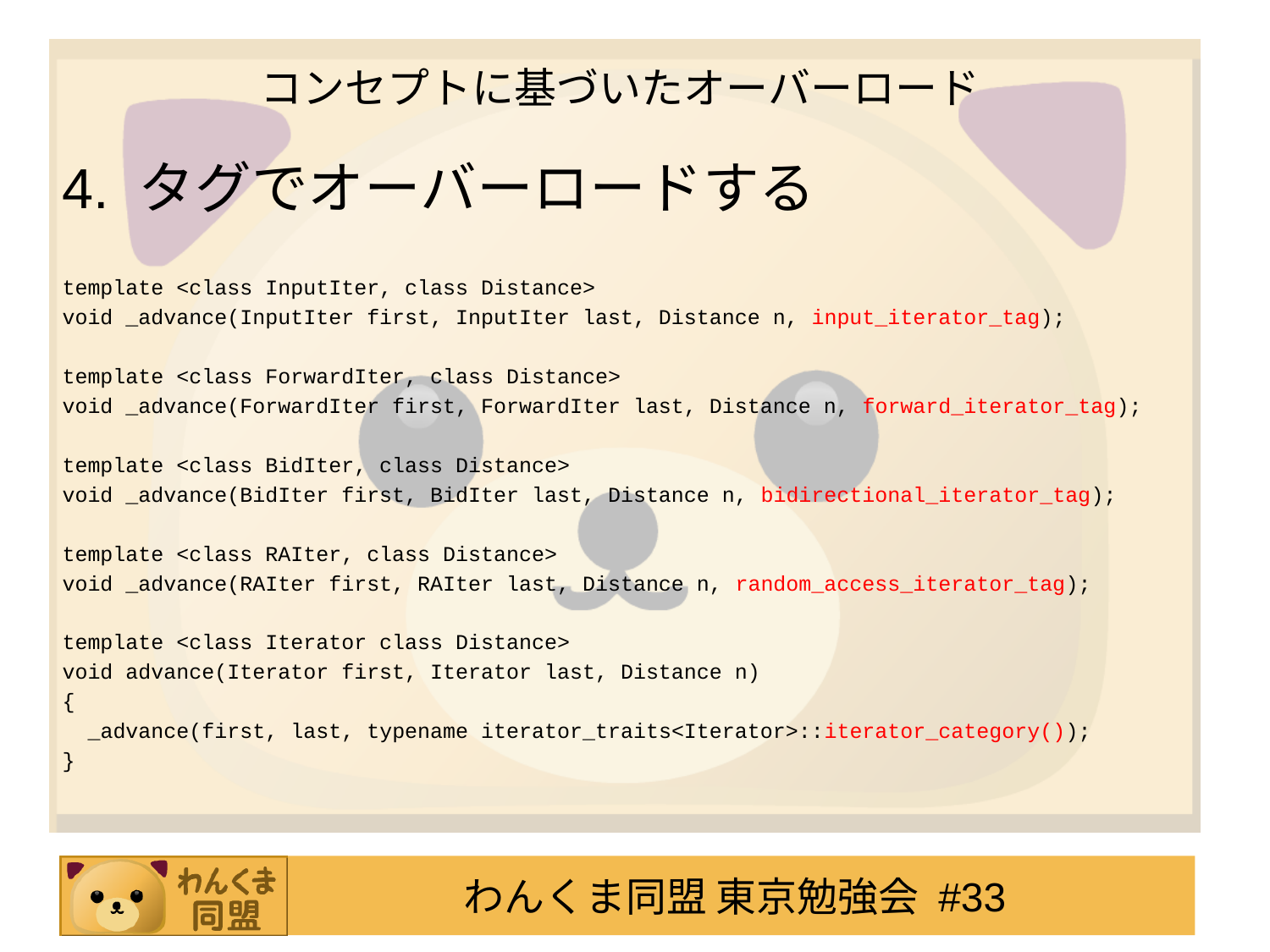

# コンセプトに基づいたオーバーロード
4. タグでオーバーロードする

template <class InputIter, class Distance>
void _advance(InputIter first, InputIter last, Distance n, input_iterator_tag);

template <class ForwardIter, class Distance>
void _advance(ForwardIter first, ForwardIter last, Distance n, forward_iterator_tag);

template <class BidIter, class Distance>
void _advance(BidIter first, BidIter last, Distance n, bidirectional_iterator_tag);

template <class RAIter, class Distance>
void _advance(RAIter first, RAIter last, Distance n, random_access_iterator_tag);

template <class Iterator class Distance>
void advance(Iterator first, Iterator last, Distance n)
{
  _advance(first, last, typename iterator_traits<Iterator>::iterator_category());
}